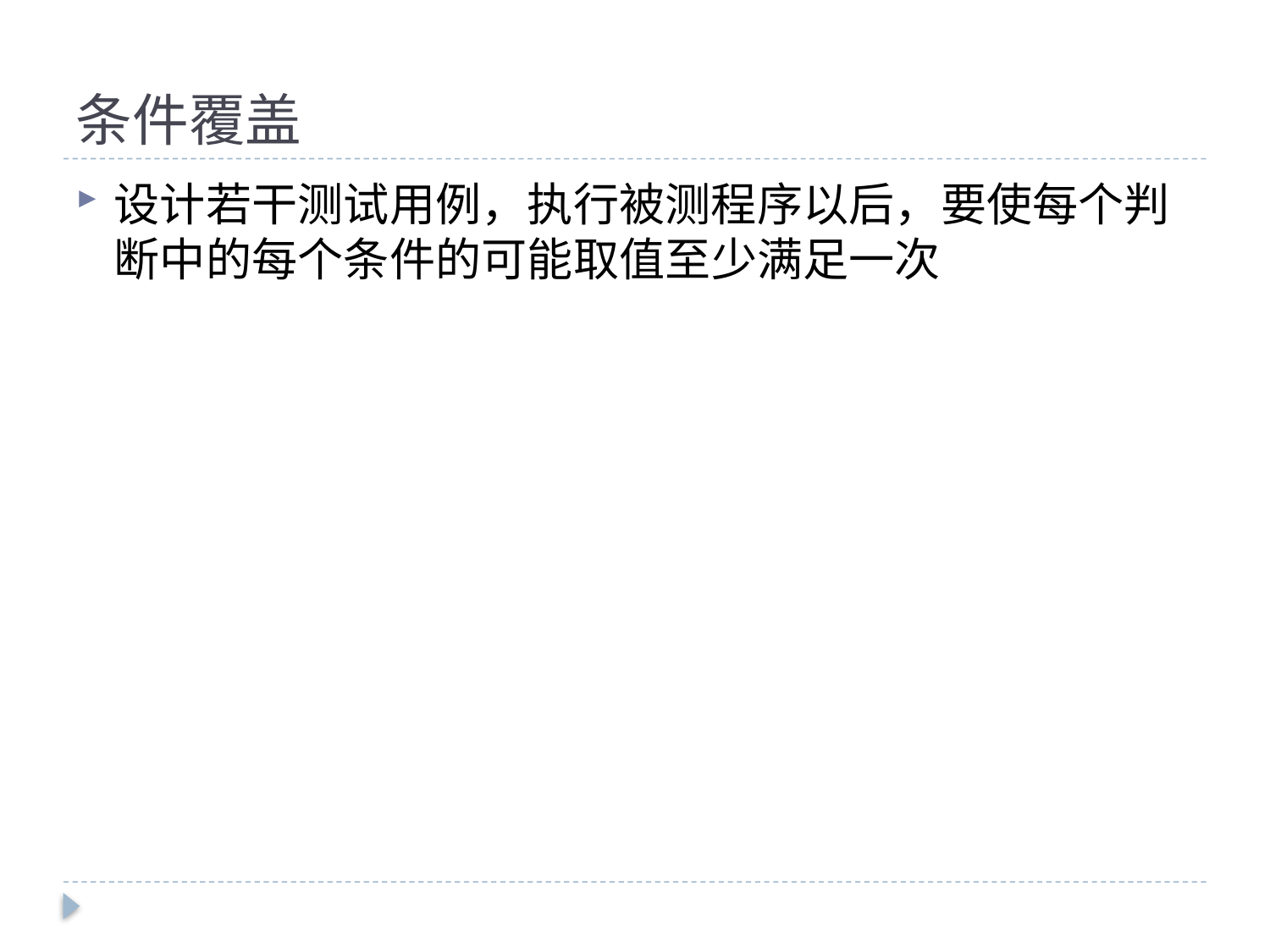

# 条件覆盖
设计若干测试用例，执行被测程序以后，要使每个判断中的每个条件的可能取值至少满足一次